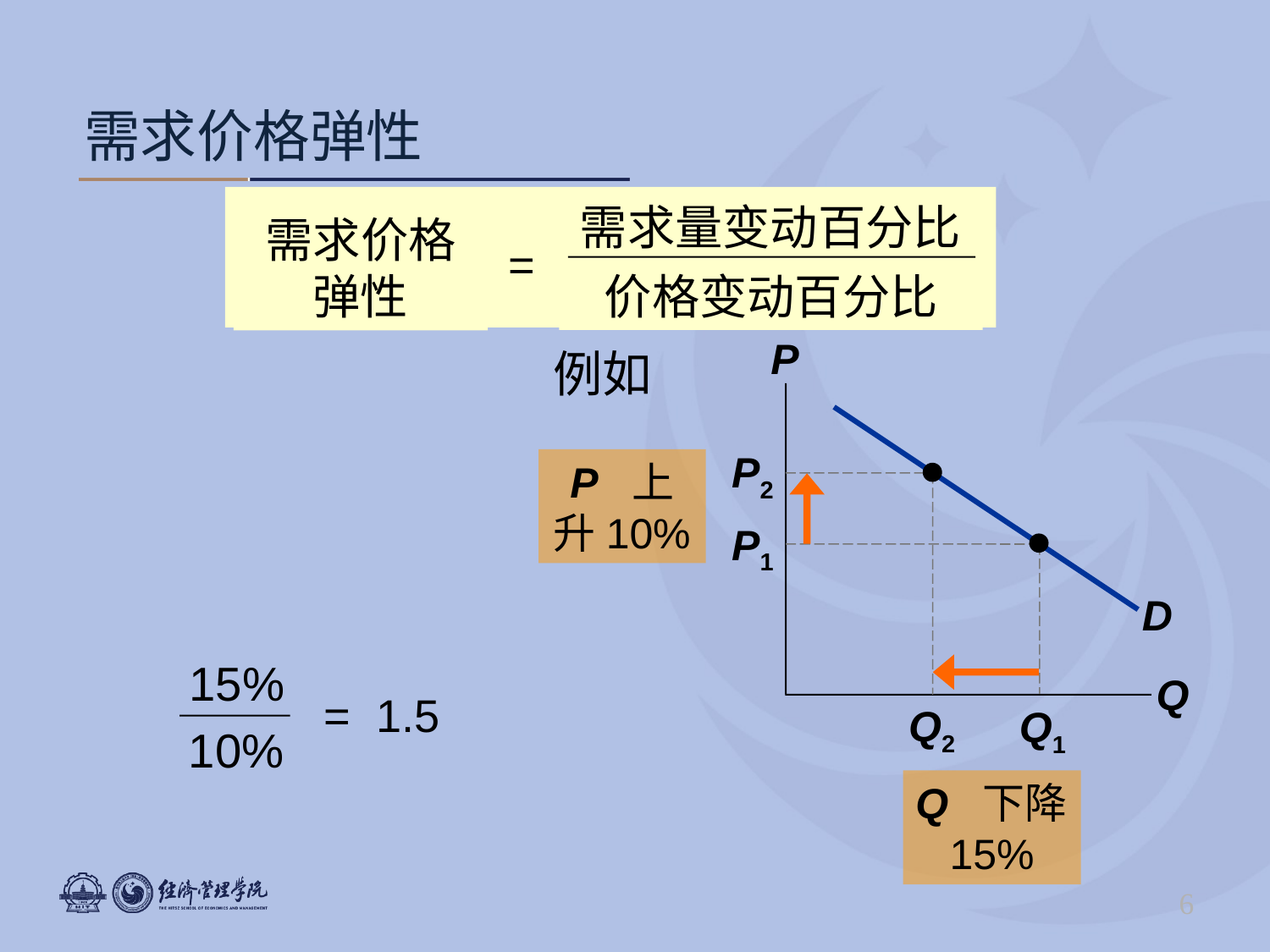

0
需求价格弹性

需求量变动百分比
需求价格弹性
=

价格变动百分比
P

Q
例如

D
P2

P  上升10%

Q2
P1

Q1

15%
10%

=  1.5
Q  下降15%